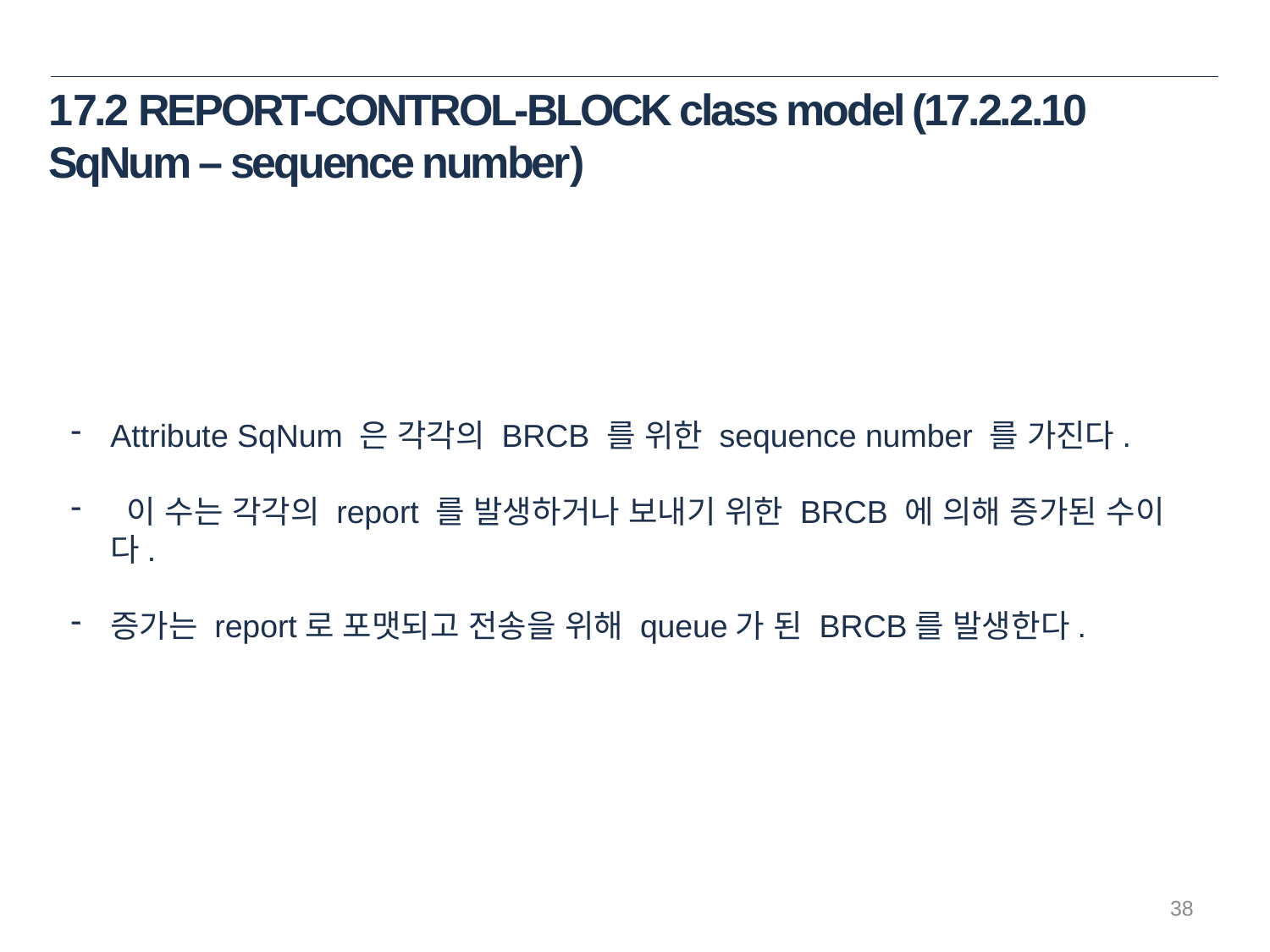

17.2 REPORT-CONTROL-BLOCK class model (17.2.2.10 SqNum – sequence number)
Attribute SqNum 은 각각의 BRCB 를 위한 sequence number 를 가진다.

 이 수는 각각의 report 를 발생하거나 보내기 위한 BRCB 에 의해 증가된 수이다.

증가는 report로 포맷되고 전송을 위해 queue가 된 BRCB를 발생한다.
38